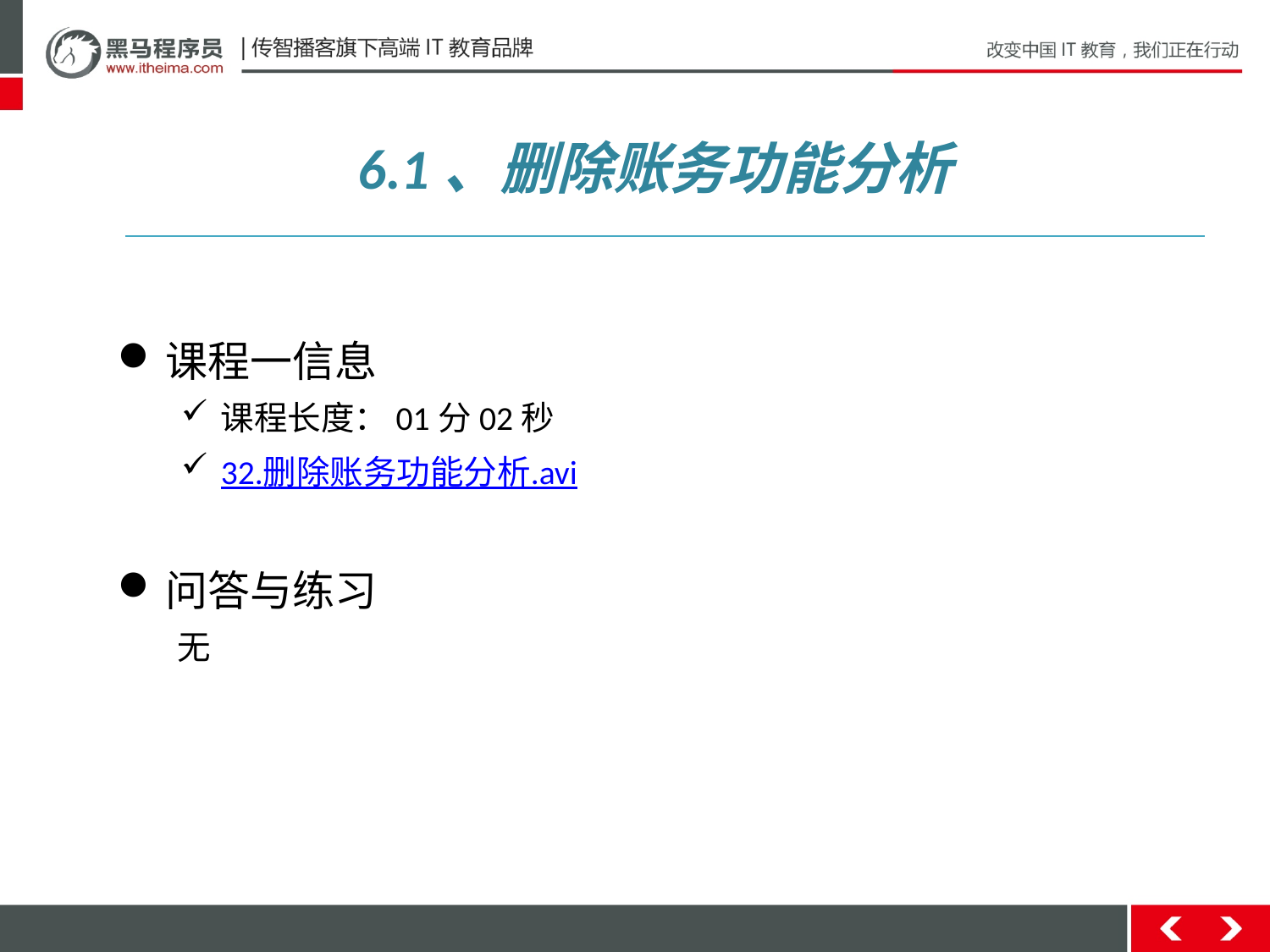

6.1、删除账务功能分析

课程一信息
课程长度：01分02秒
32.删除账务功能分析.avi

问答与练习
       无